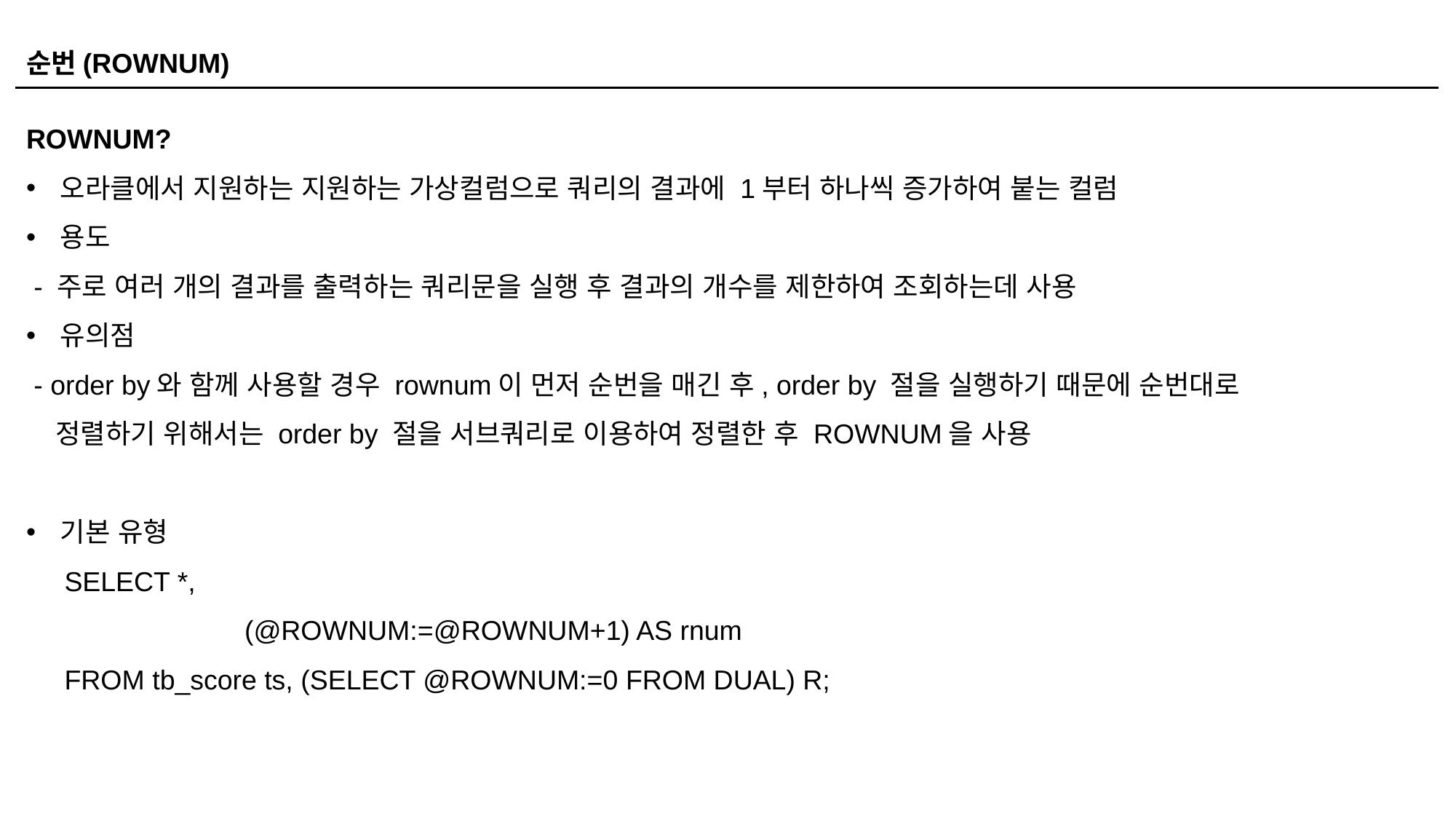

순번(ROWNUM)
ROWNUM?
오라클에서 지원하는 지원하는 가상컬럼으로 쿼리의 결과에 1부터 하나씩 증가하여 붙는 컬럼
용도
 - 주로 여러 개의 결과를 출력하는 쿼리문을 실행 후 결과의 개수를 제한하여 조회하는데 사용
유의점
 - order by와 함께 사용할 경우 rownum이 먼저 순번을 매긴 후, order by 절을 실행하기 때문에 순번대로
   정렬하기 위해서는 order by 절을 서브쿼리로 이용하여 정렬한 후 ROWNUM을 사용

기본 유형
     SELECT *,
		(@ROWNUM:=@ROWNUM+1) AS rnum
     FROM tb_score ts, (SELECT @ROWNUM:=0 FROM DUAL) R;